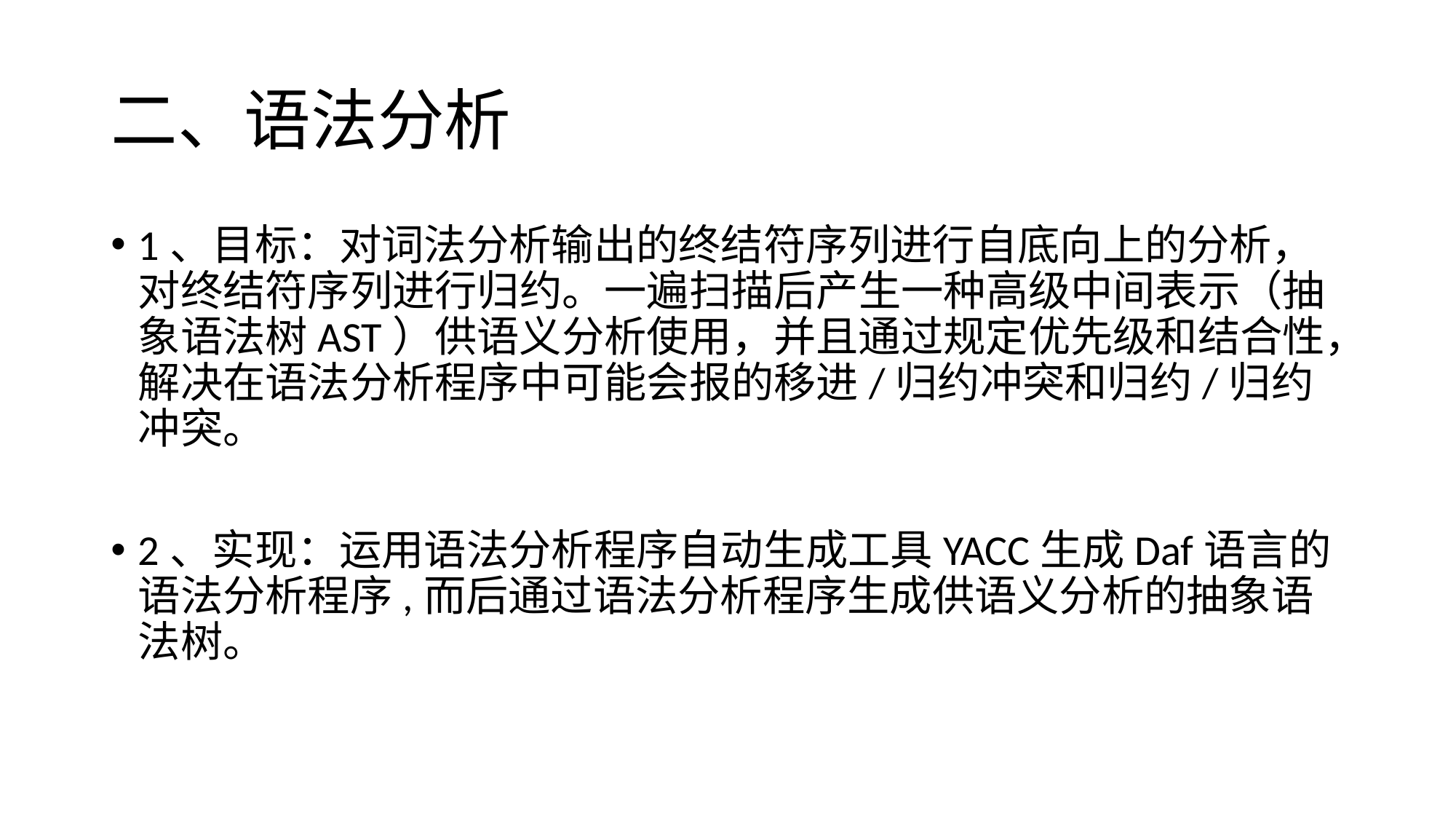

# 二、语法分析
1、目标：对词法分析输出的终结符序列进行自底向上的分析，对终结符序列进行归约。一遍扫描后产生一种高级中间表示（抽象语法树AST）供语义分析使用，并且通过规定优先级和结合性，解决在语法分析程序中可能会报的移进/归约冲突和归约/归约冲突。

2、实现：运用语法分析程序自动生成工具YACC生成Daf语言的语法分析程序,而后通过语法分析程序生成供语义分析的抽象语法树。